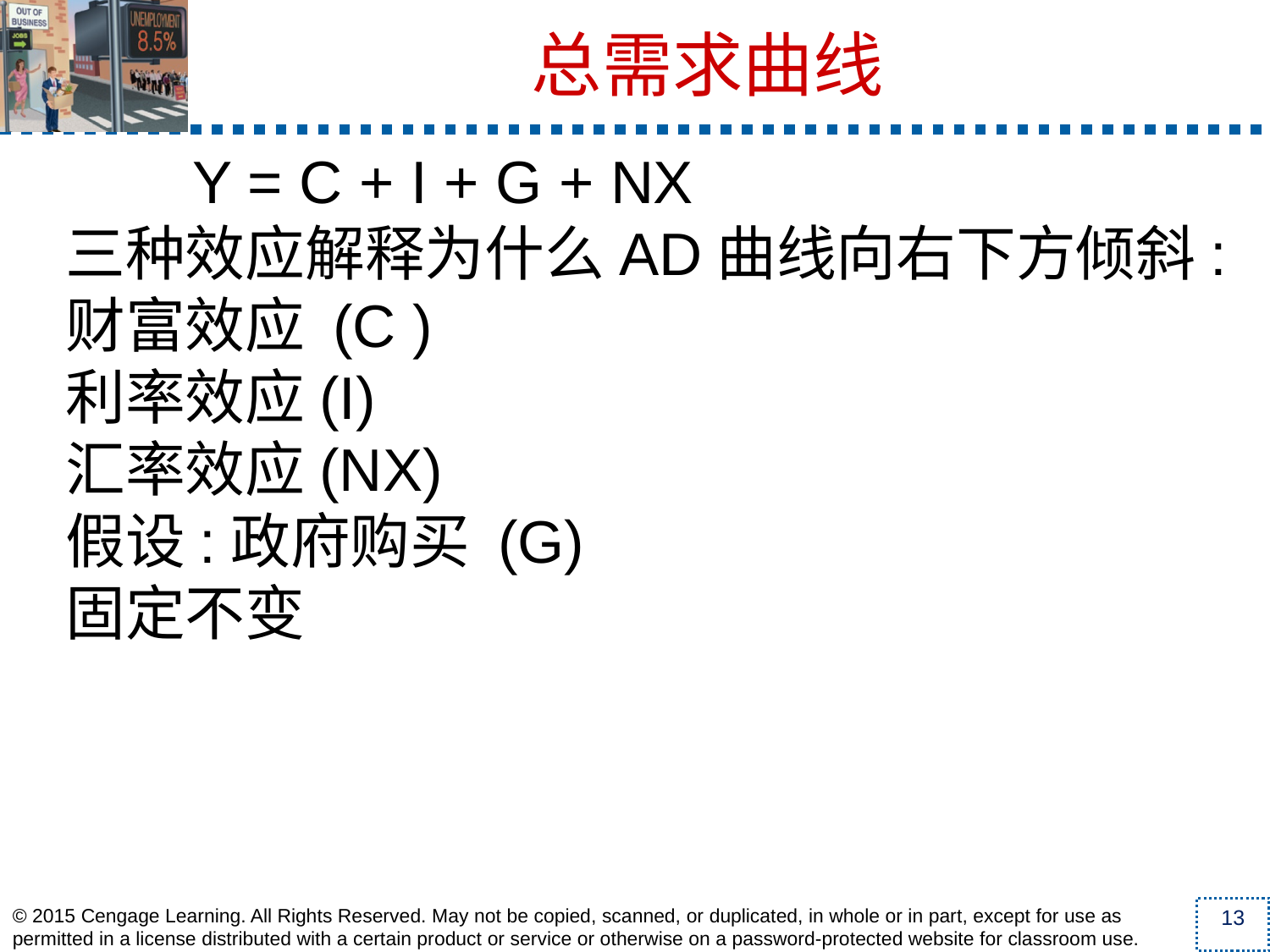

总需求曲线
	Y = C + I + G + NX
三种效应解释为什么AD曲线向右下方倾斜:
财富效应 (C )
利率效应(I)
汇率效应(NX)
假设:政府购买 (G)
固定不变
13
© 2015 Cengage Learning. All Rights Reserved. May not be copied, scanned, or duplicated, in whole or in part, except for use as permitted in a license distributed with a certain product or service or otherwise on a password-protected website for classroom use.